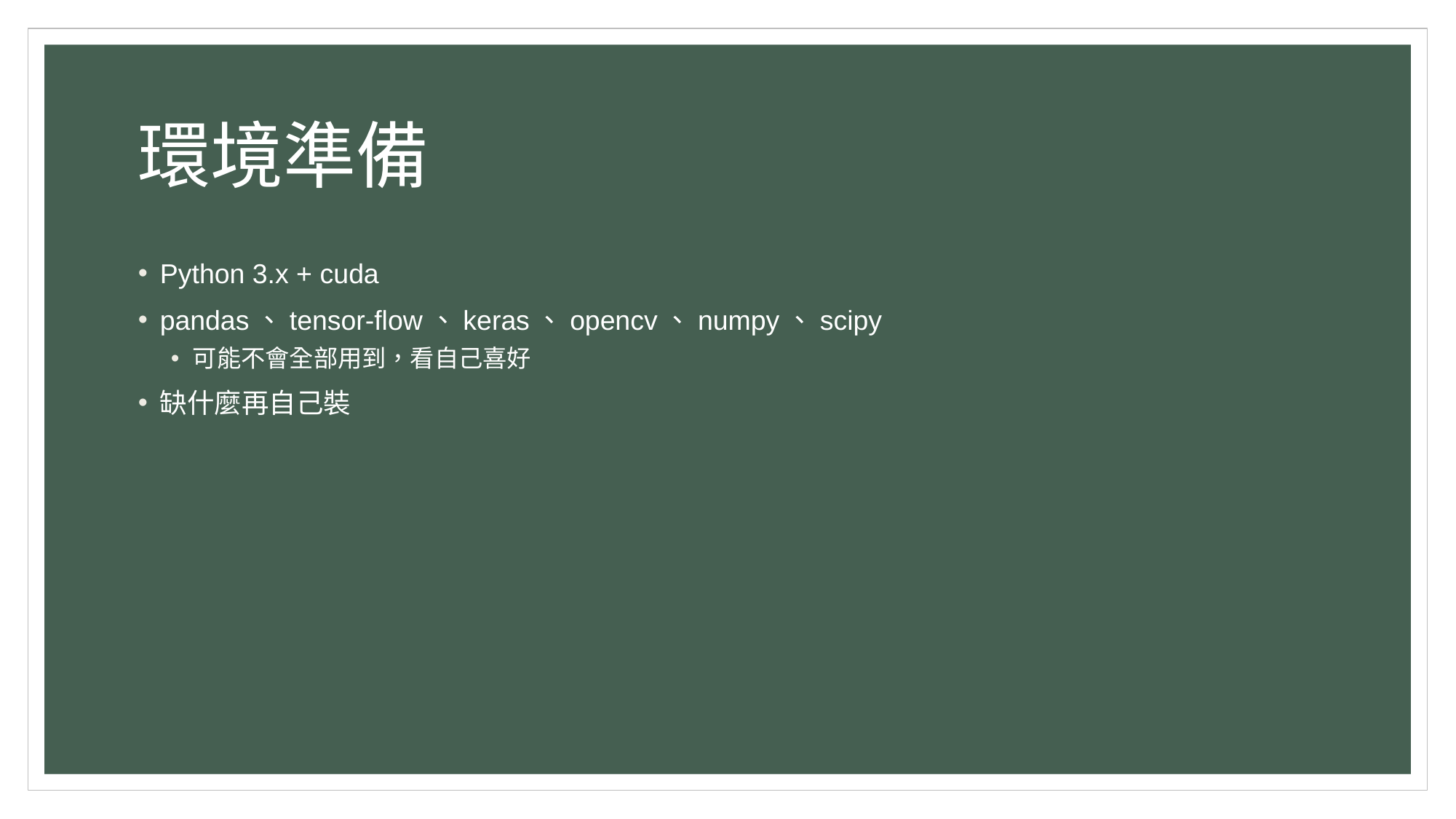

# 環境準備
Python 3.x + cuda
pandas、tensor-flow、keras、opencv、numpy、scipy
可能不會全部用到，看自己喜好
缺什麼再自己裝